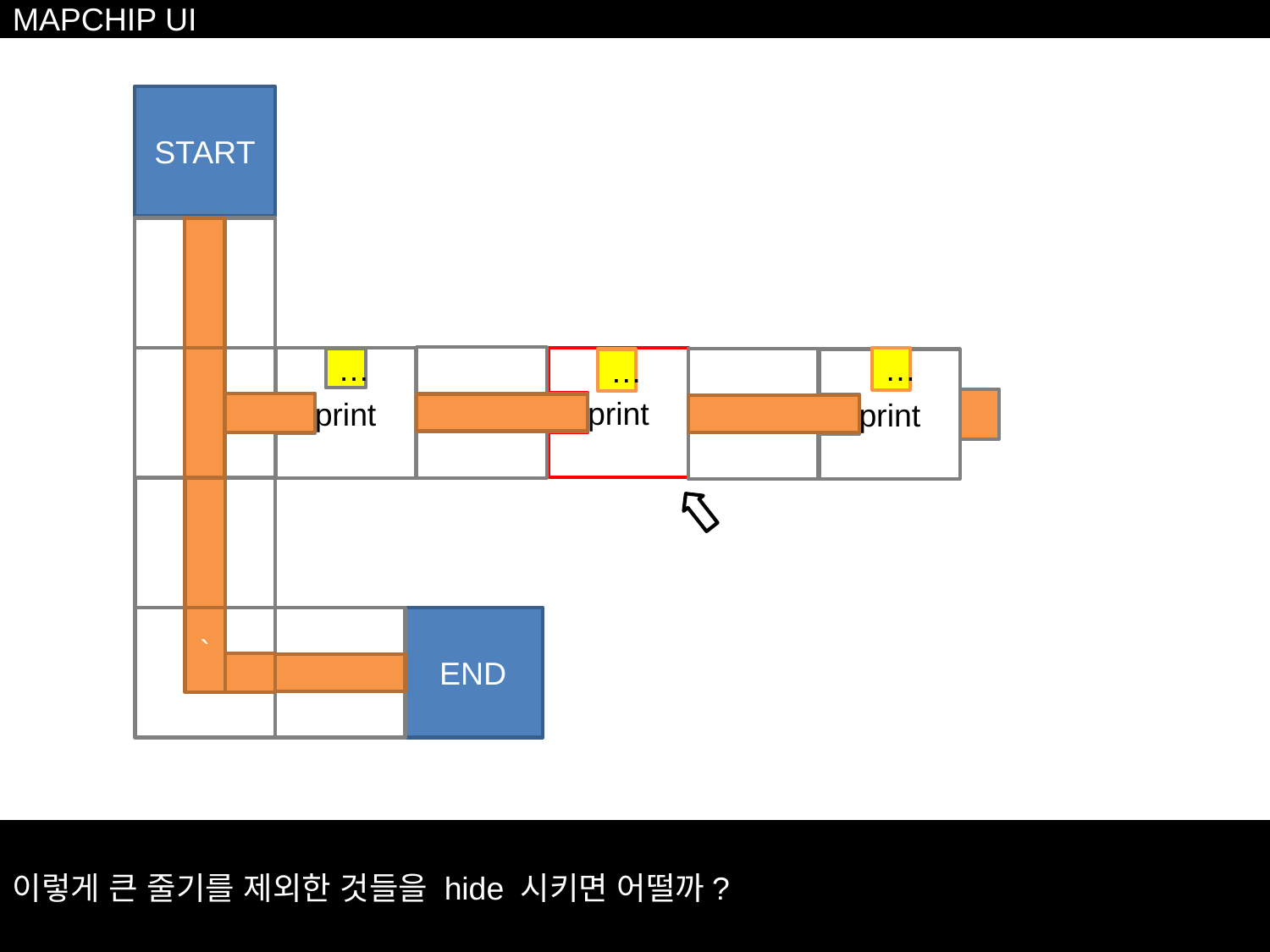

MAPCHIP UI
START

print

print

print

…

…
…

END

`

이렇게 큰 줄기를 제외한 것들을 hide 시키면 어떨까?